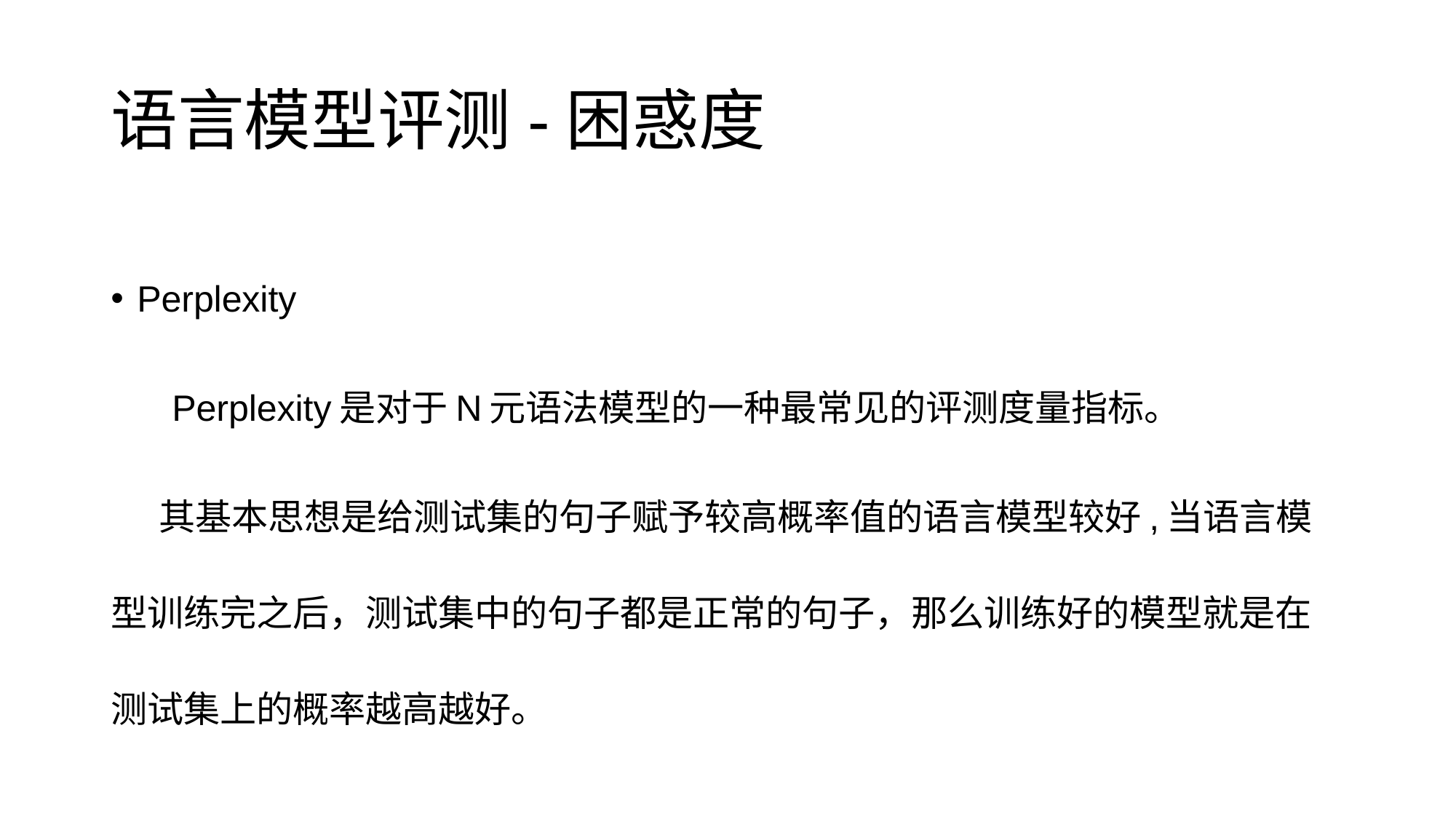

# 语言模型评测-困惑度
Perplexity
      Perplexity是对于N元语法模型的一种最常见的评测度量指标。
     其基本思想是给测试集的句子赋予较高概率值的语言模型较好,当语言模型训练完之后，测试集中的句子都是正常的句子，那么训练好的模型就是在测试集上的概率越高越好。